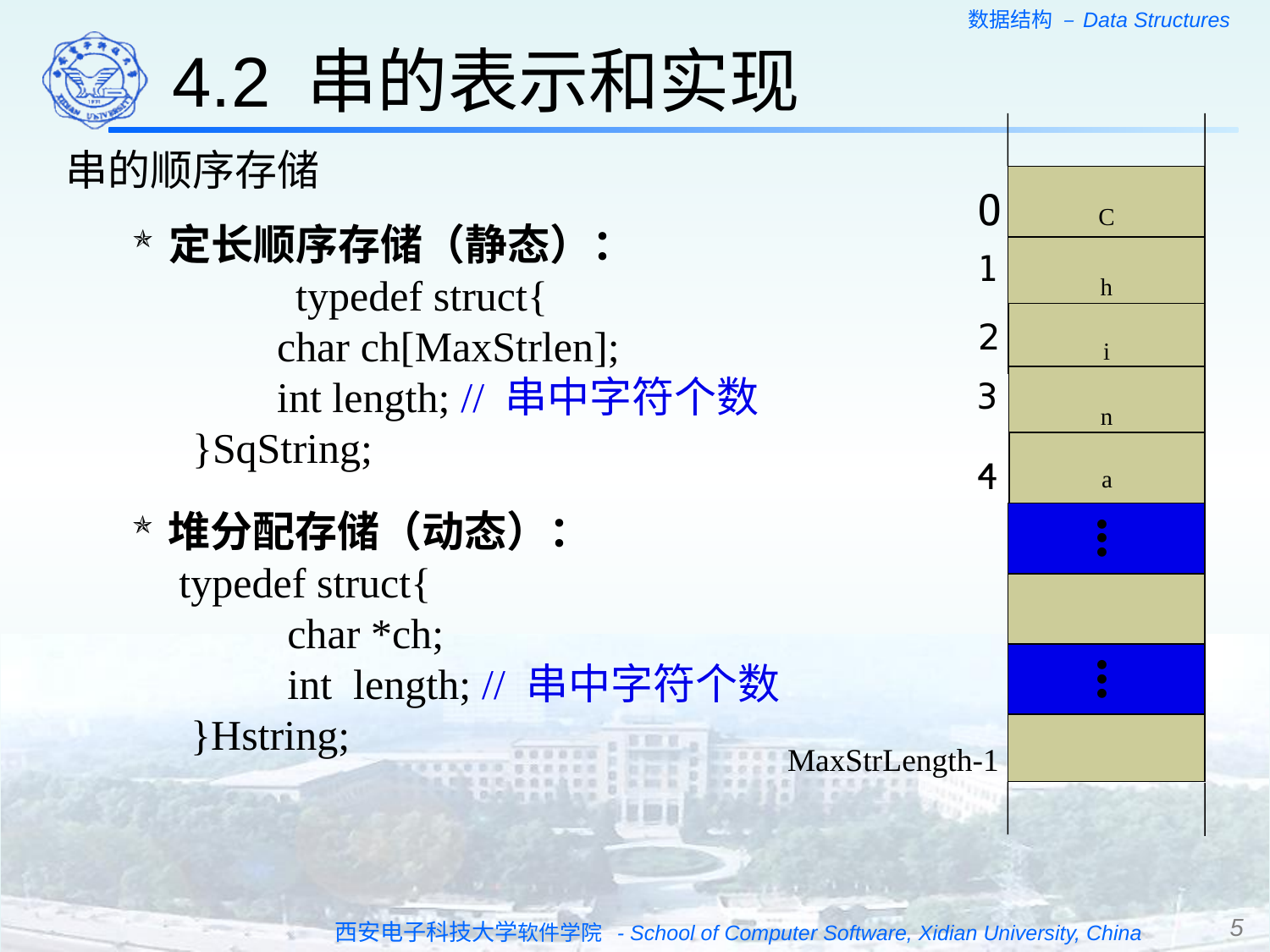

4.2 串的表示和实现

C
0
h
1
i
2
n
3

a
...
4

...

MaxStrLength-1

串的顺序存储
定长顺序存储（静态）：
		typedef struct{
        char ch[MaxStrlen];
        int length; // 串中字符个数
}SqString;
堆分配存储（动态）：
	 typedef struct{
               char *ch;
               int  length; // 串中字符个数
　 }Hstring;
5